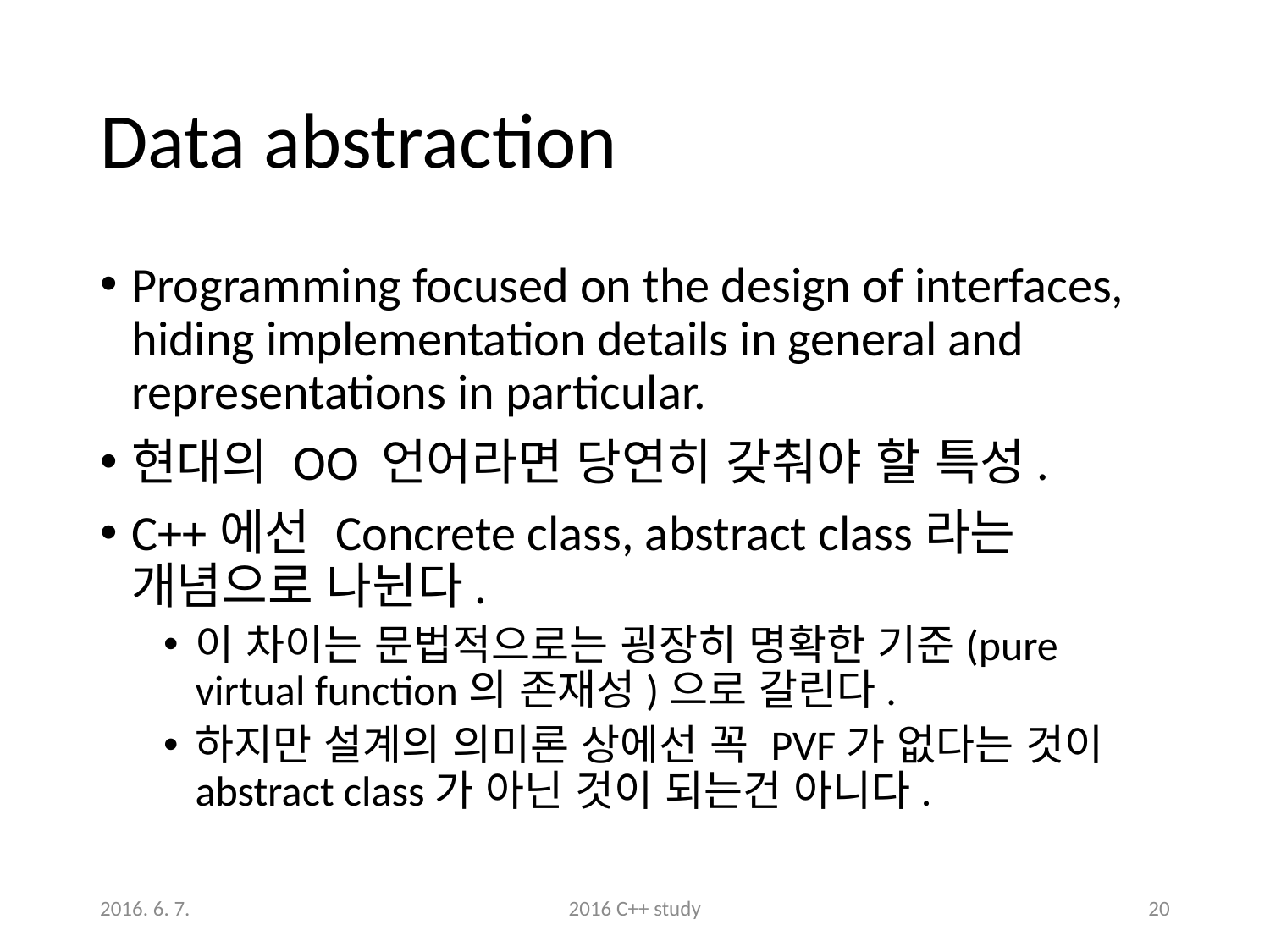

# Data abstraction
Programming focused on the design of interfaces, hiding implementation details in general and representations in particular.
현대의 OO 언어라면 당연히 갖춰야 할 특성.
C++에선 Concrete class, abstract class라는 개념으로 나뉜다.
이 차이는 문법적으로는 굉장히 명확한 기준(pure virtual function의 존재성)으로 갈린다.
하지만 설계의 의미론 상에선 꼭 PVF가 없다는 것이 abstract class가 아닌 것이 되는건 아니다.
2016. 6. 7.
2016 C++ study
20